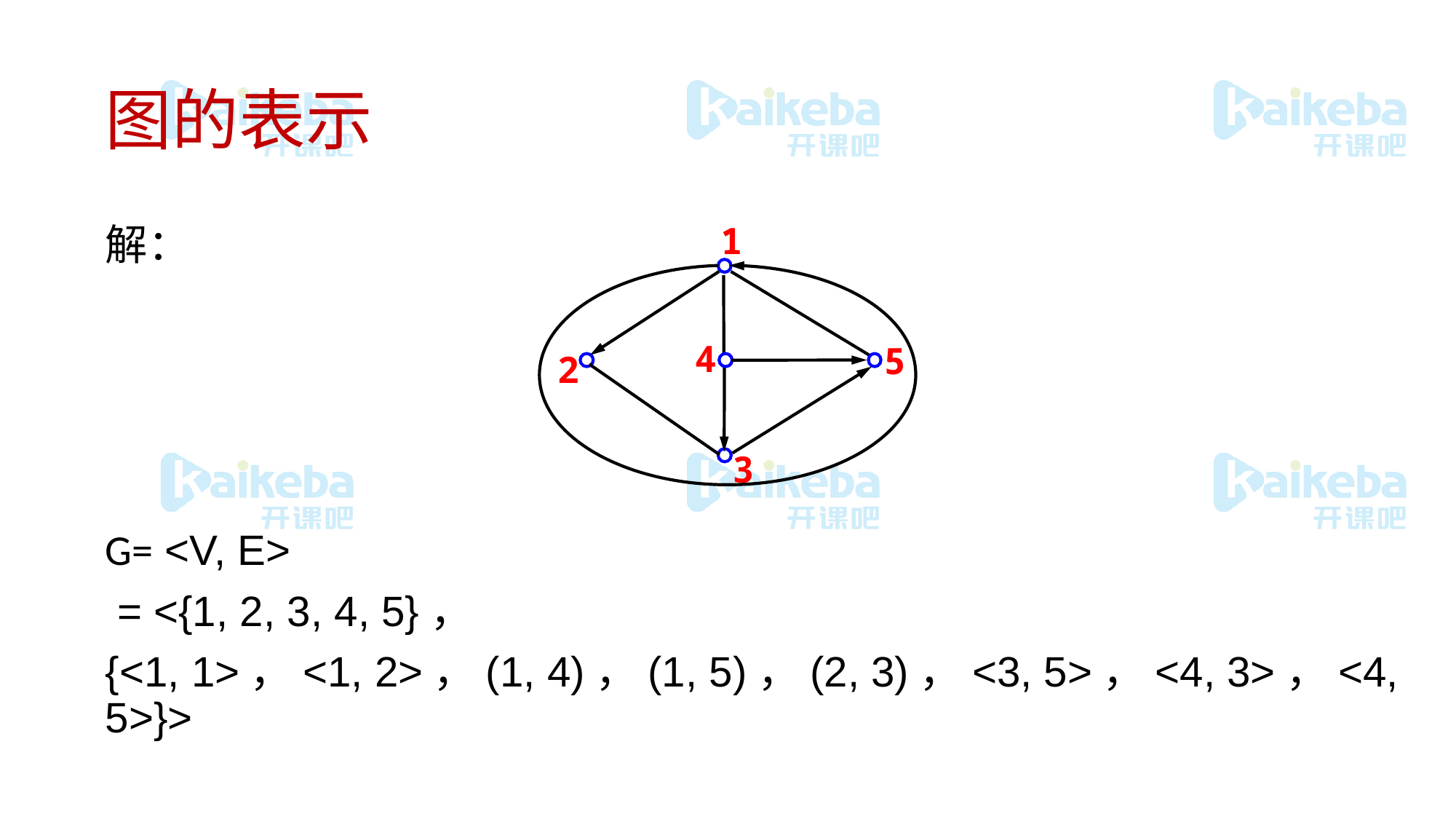

# 图的表示
解：

G= <V, E>
 = <{1, 2, 3, 4, 5}，
{<1, 1>，<1, 2>，(1, 4)，(1, 5)，(2, 3)，<3, 5>，<4, 3>，<4, 5>}>
1

4
5
2

3